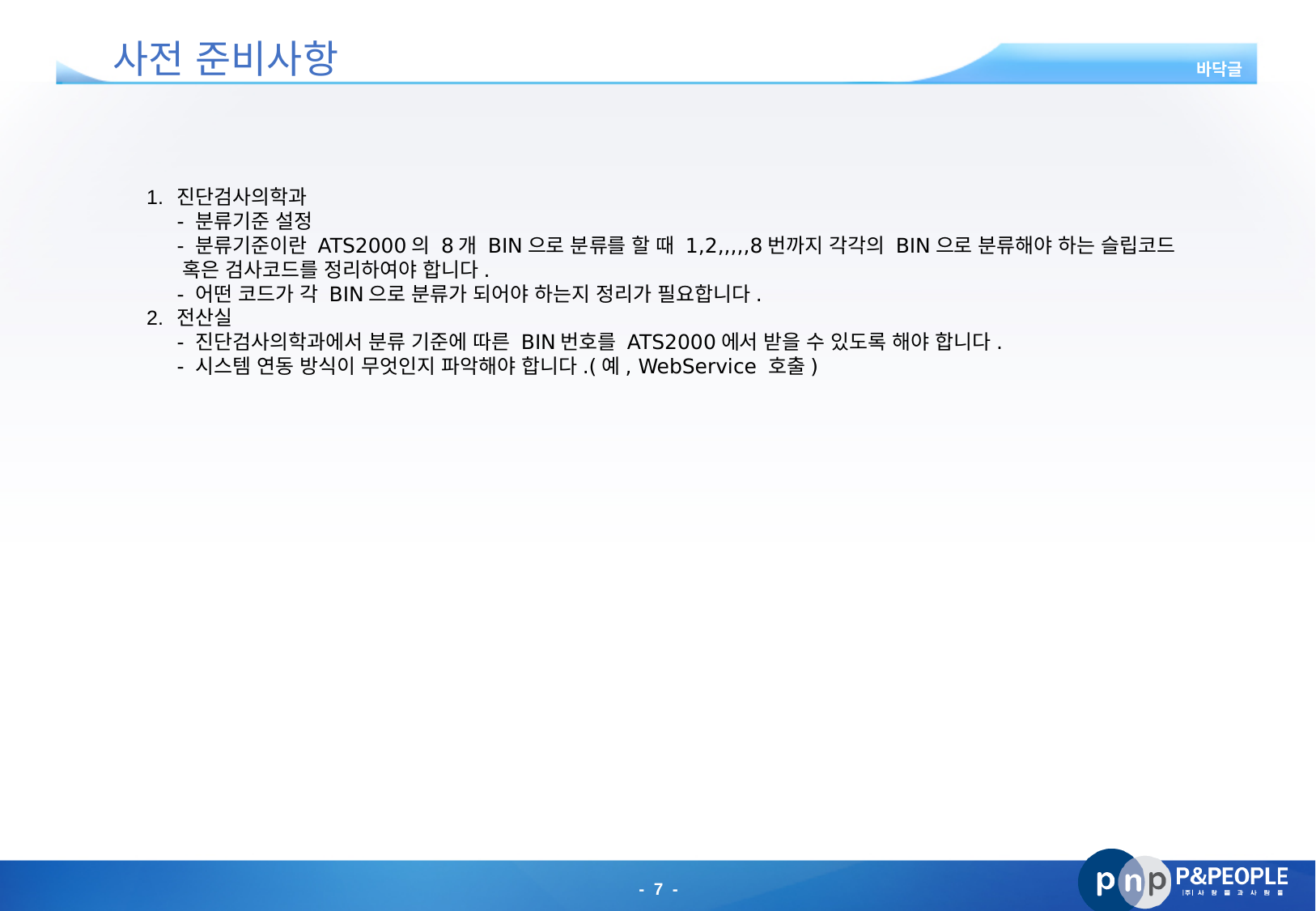

# 사전 준비사항
바닥글
진단검사의학과
- 분류기준 설정
- 분류기준이란 ATS2000의 8개 BIN으로 분류를 할 때 1,2,,,,,8번까지 각각의 BIN으로 분류해야 하는 슬립코드
 혹은 검사코드를 정리하여야 합니다.
- 어떤 코드가 각 BIN으로 분류가 되어야 하는지 정리가 필요합니다.
전산실
- 진단검사의학과에서 분류 기준에 따른 BIN번호를 ATS2000에서 받을 수 있도록 해야 합니다.
- 시스템 연동 방식이 무엇인지 파악해야 합니다.(예, WebService 호출)